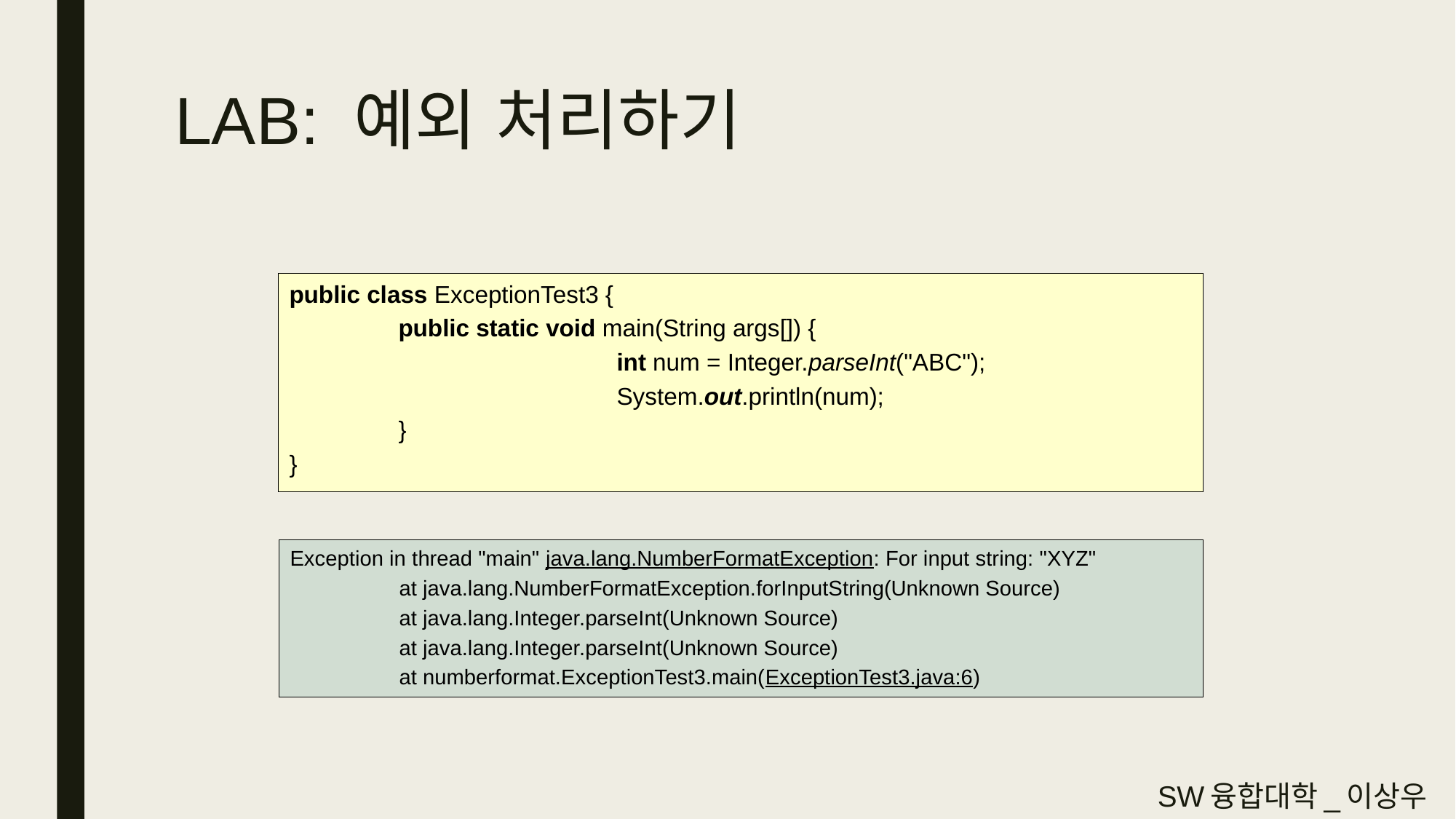

# LAB: 예외 처리하기
public class ExceptionTest3 {
	public static void main(String args[]) {
			int num = Integer.parseInt("ABC");
			System.out.println(num);
	}
}
Exception in thread "main" java.lang.NumberFormatException: For input string: "XYZ"
	at java.lang.NumberFormatException.forInputString(Unknown Source)
	at java.lang.Integer.parseInt(Unknown Source)
	at java.lang.Integer.parseInt(Unknown Source)
	at numberformat.ExceptionTest3.main(ExceptionTest3.java:6)
SW융합대학_이상우